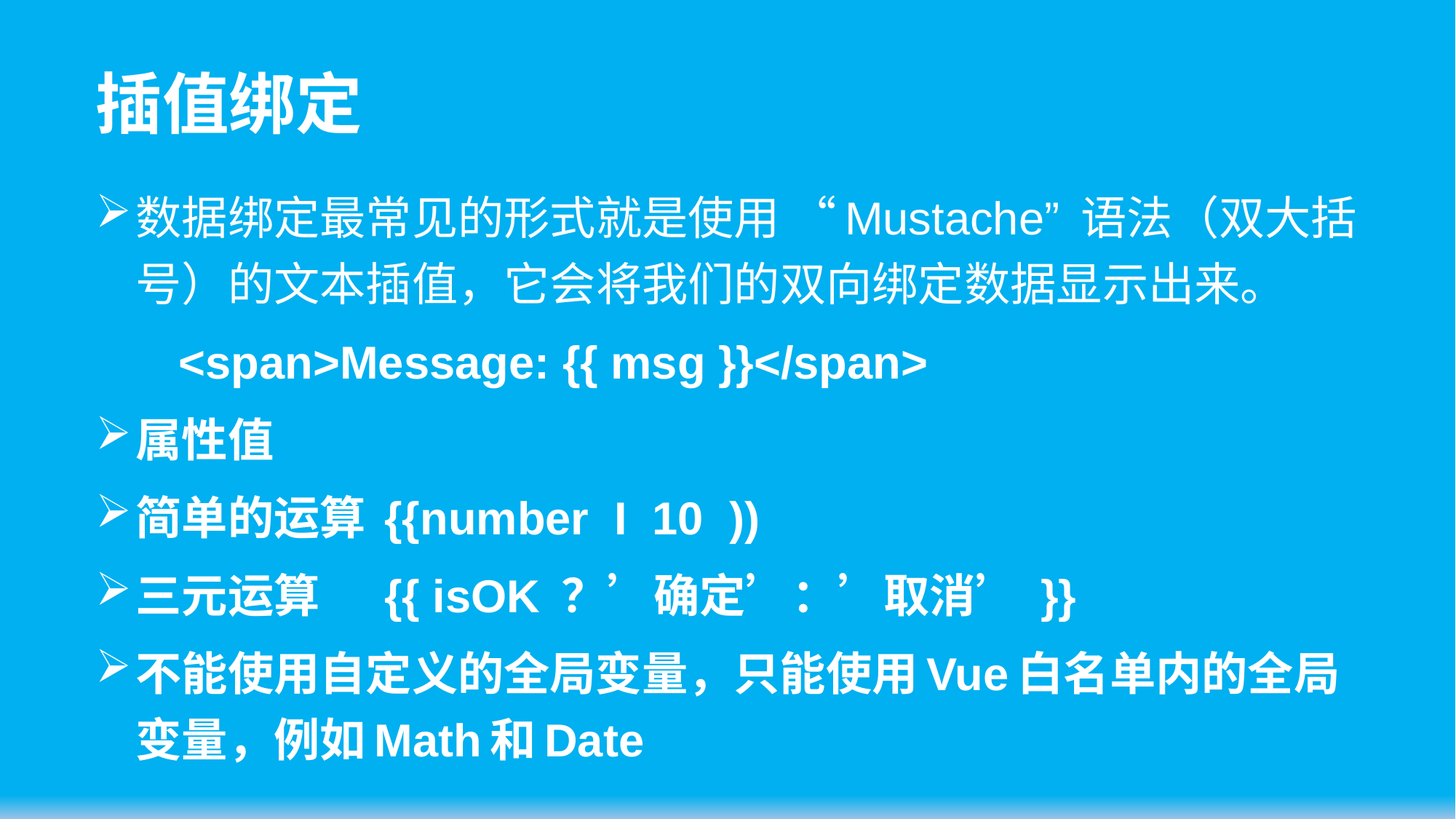

# 插值绑定
数据绑定最常见的形式就是使用 “Mustache” 语法（双大括号）的文本插值，它会将我们的双向绑定数据显示出来。
	<span>Message: {{ msg }}</span>
属性值
简单的运算		{{number  I  10  ))
三元运算	{{ isOK ？’确定’：’取消’ }}
不能使用自定义的全局变量，只能使用Vue白名单内的全局变量，例如Math和Date